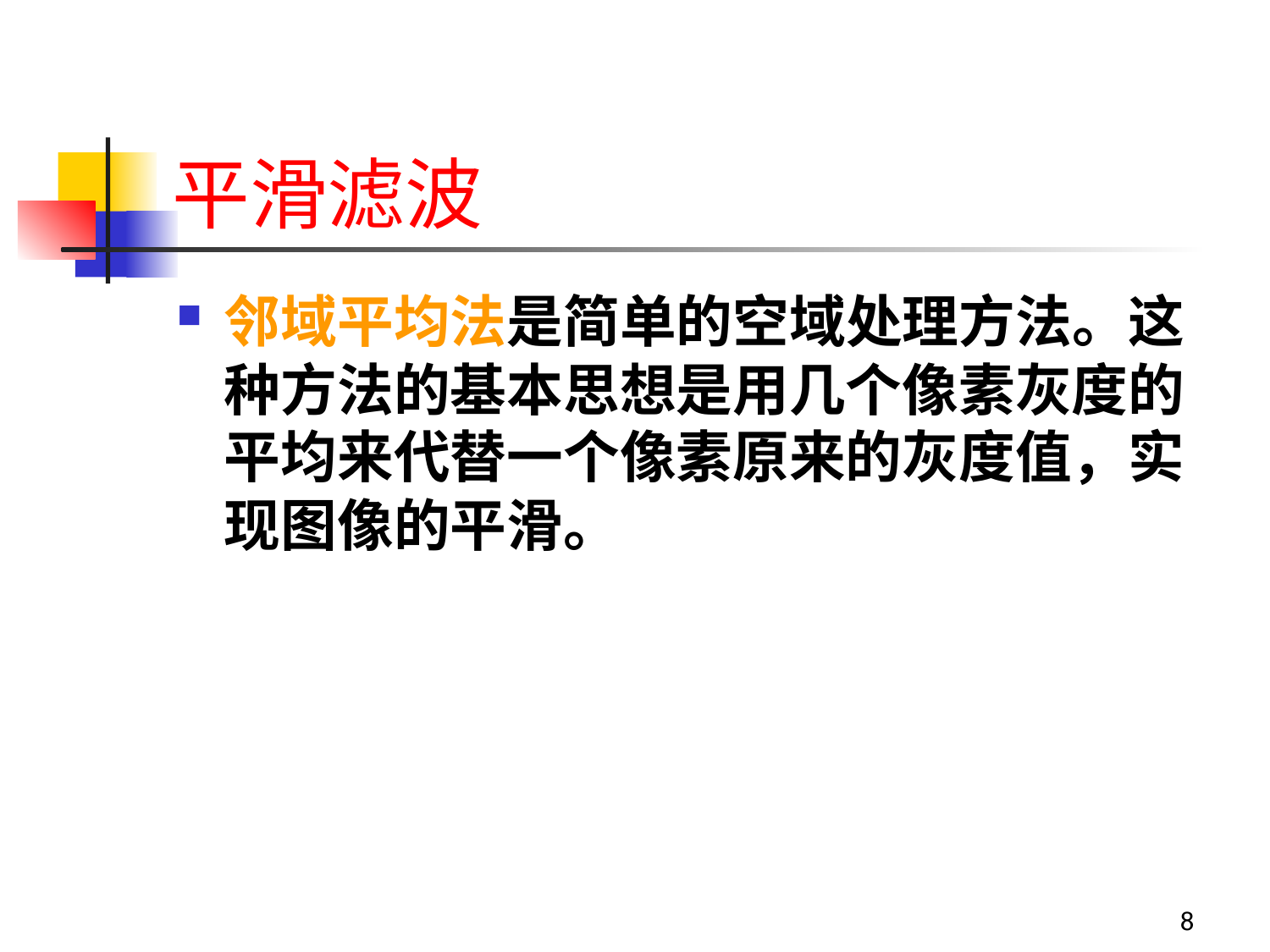

# 平滑滤波
邻域平均法是简单的空域处理方法。这种方法的基本思想是用几个像素灰度的平均来代替一个像素原来的灰度值，实现图像的平滑。
8